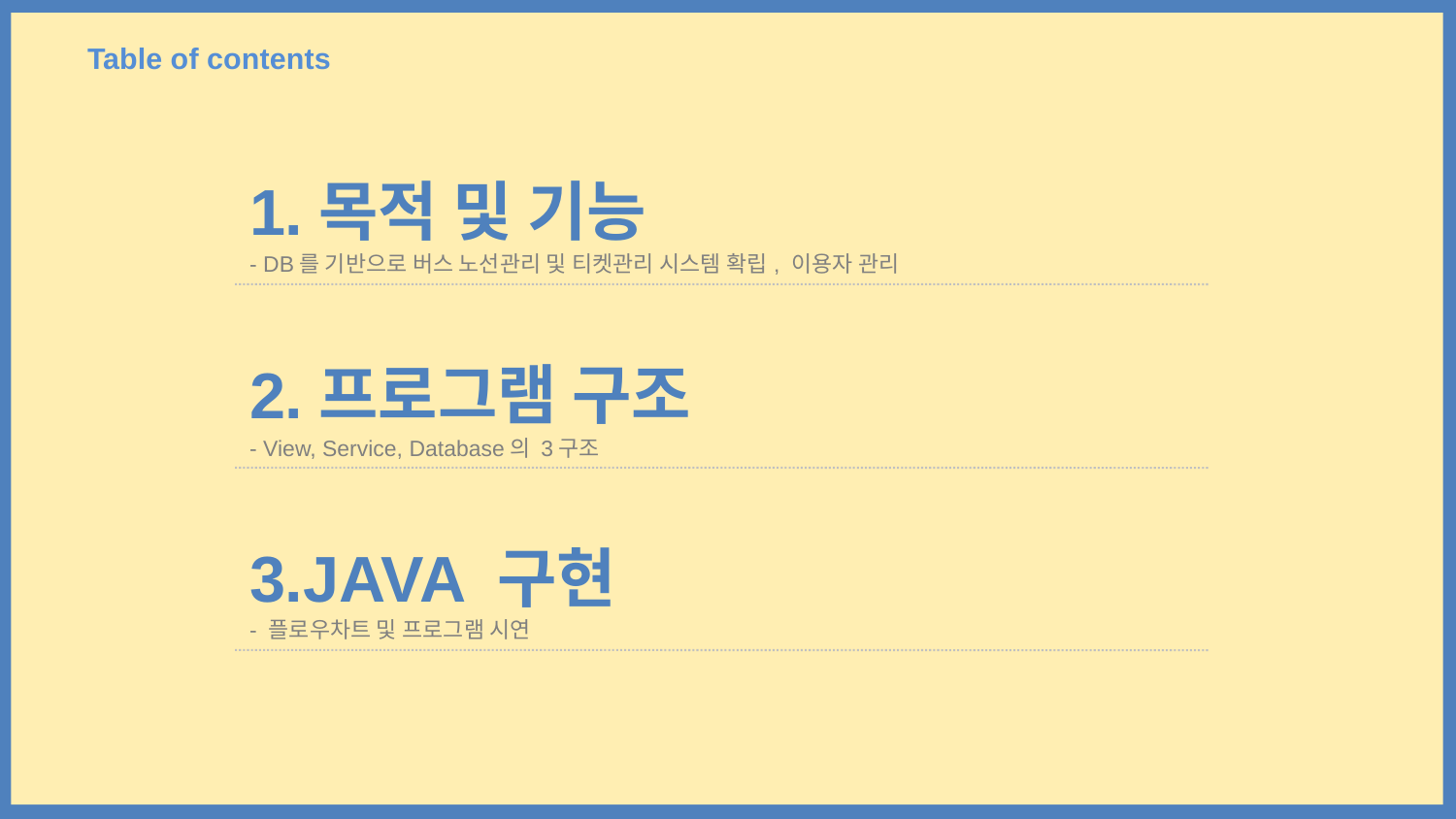

# Table of contents
1.목적 및 기능
- DB를 기반으로 버스 노선관리 및 티켓관리 시스템 확립, 이용자 관리
2.프로그램 구조
- View, Service, Database의 3구조
3.JAVA 구현
- 플로우차트 및 프로그램 시연